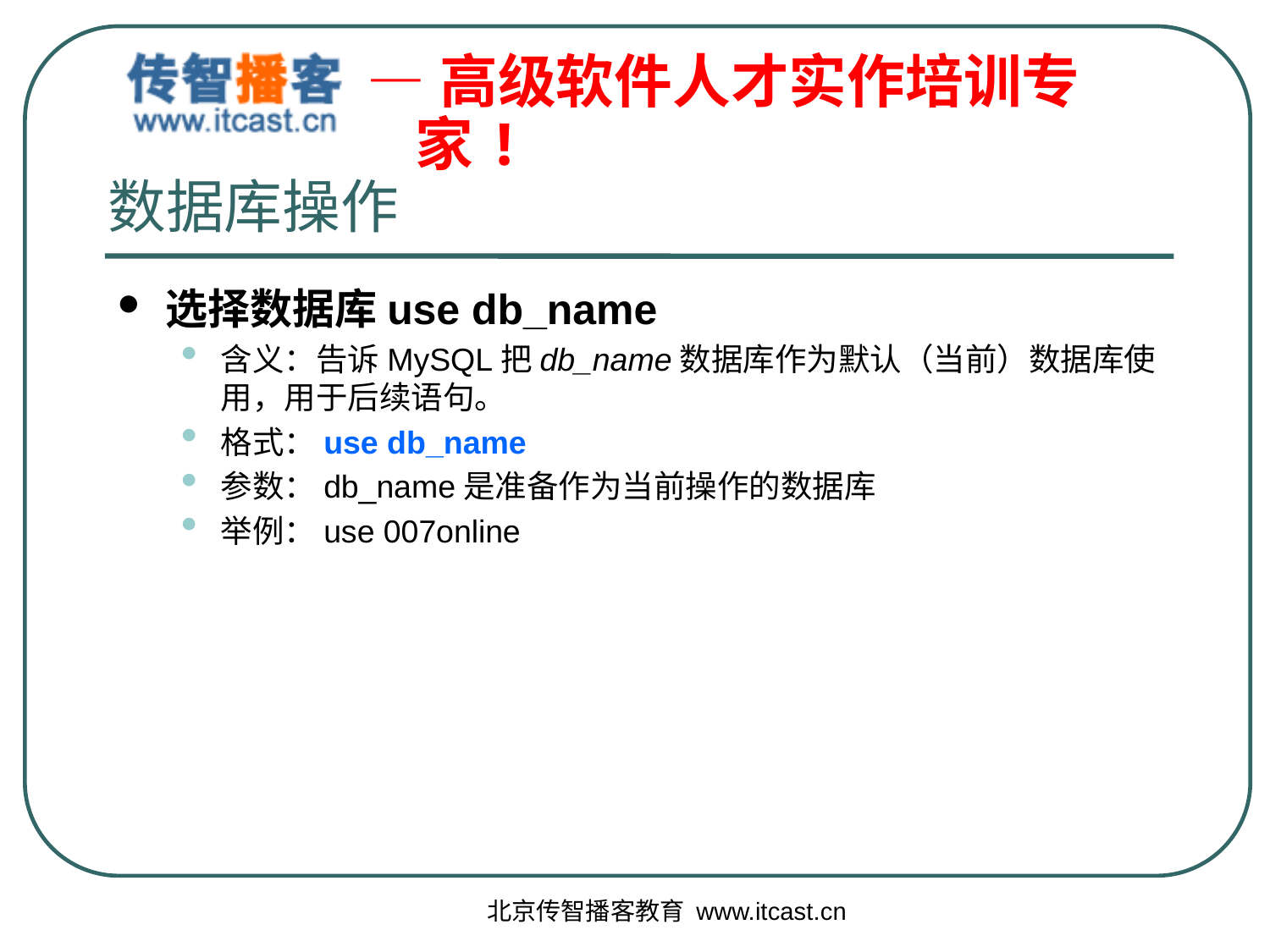

# 数据库操作
选择数据库use db_name
含义：告诉MySQL把db_name数据库作为默认（当前）数据库使用，用于后续语句。
格式：use db_name
参数：db_name是准备作为当前操作的数据库
举例：use 007online